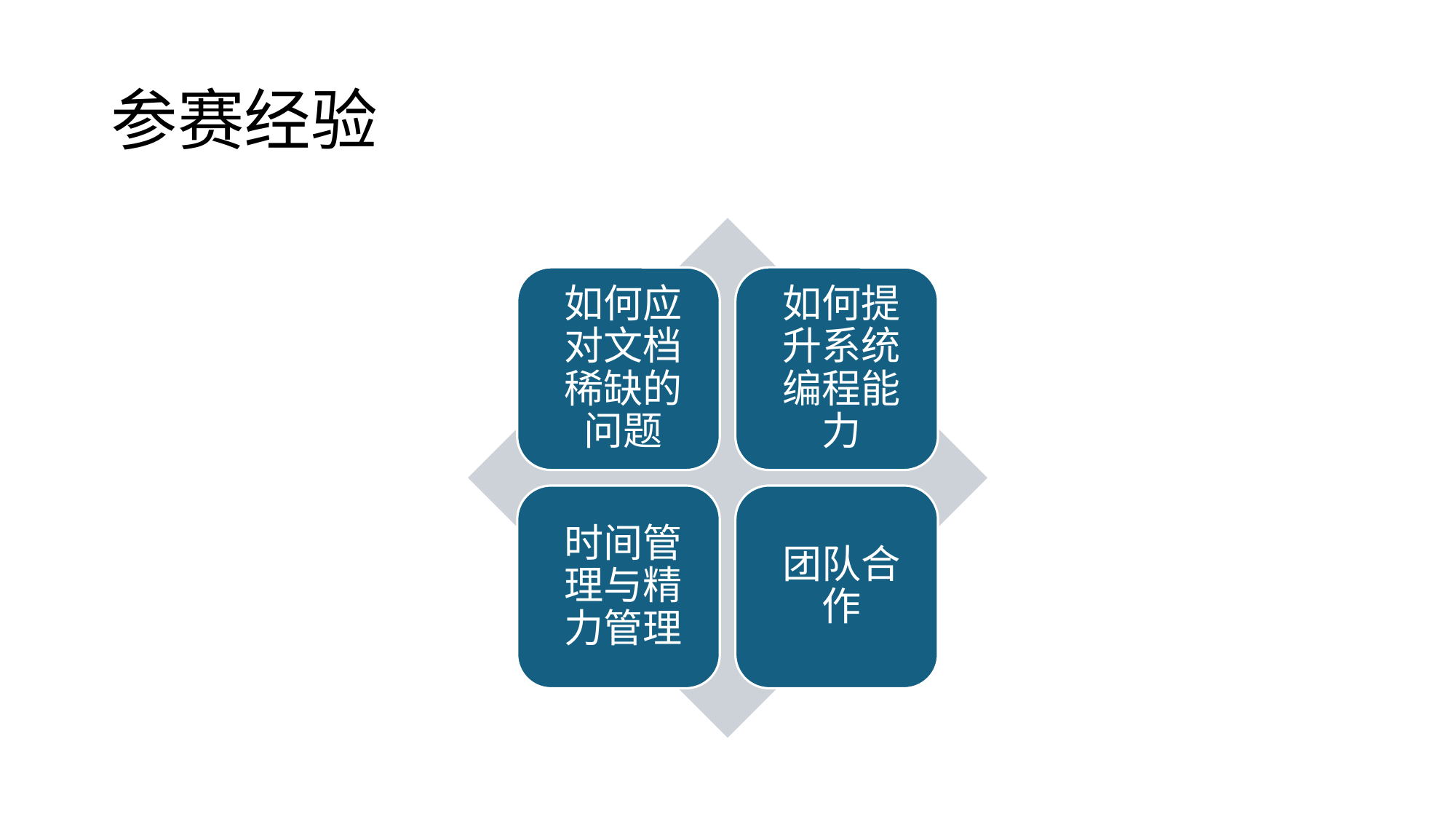

# 参赛经验
如何应对文档稀缺的问题
如何提升系统编程能力
时间管理与精力管理
团队合作